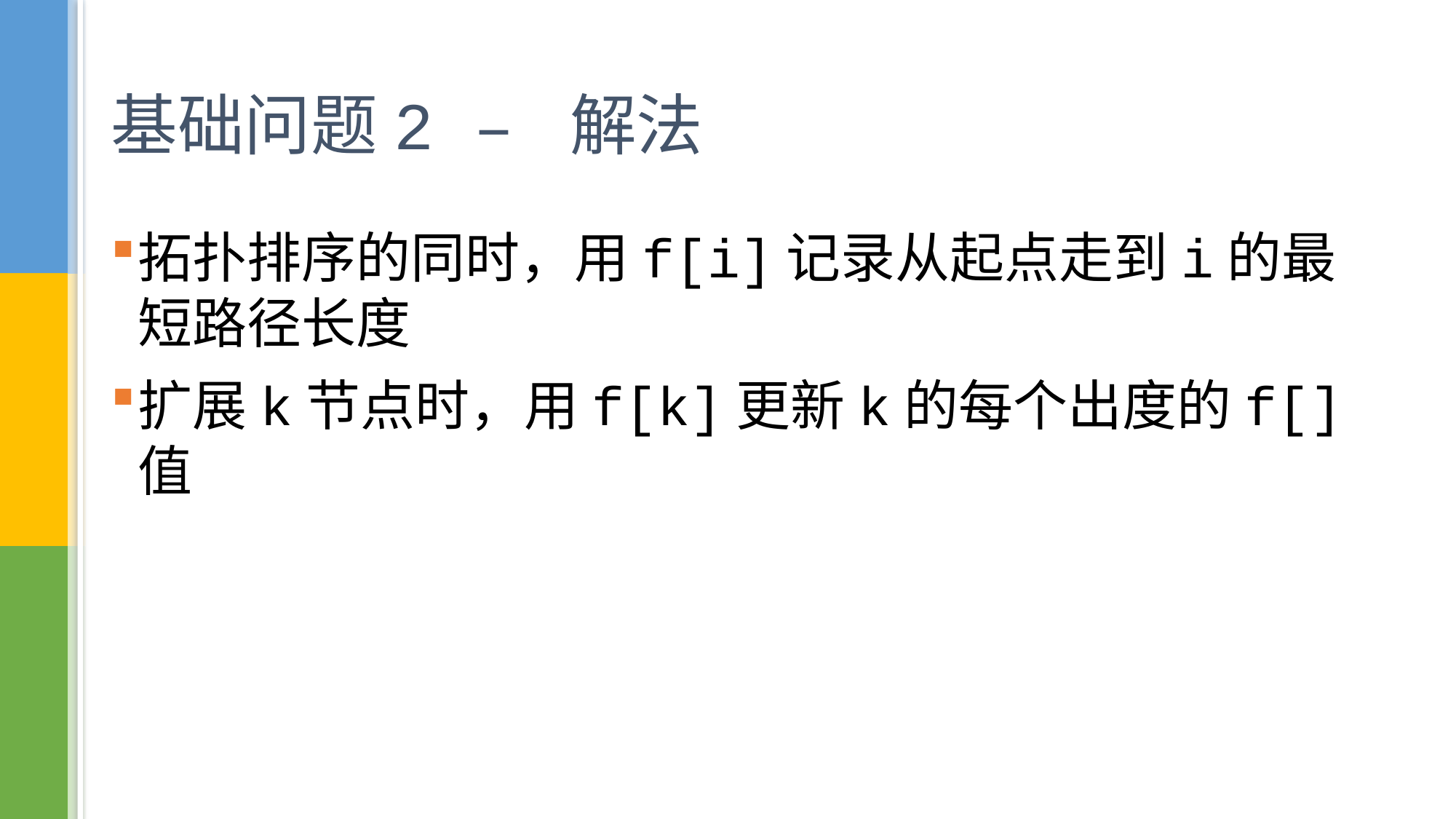

# 基础问题2 – 解法
拓扑排序的同时，用f[i]记录从起点走到i的最短路径长度
扩展k节点时，用f[k]更新k的每个出度的f[]值